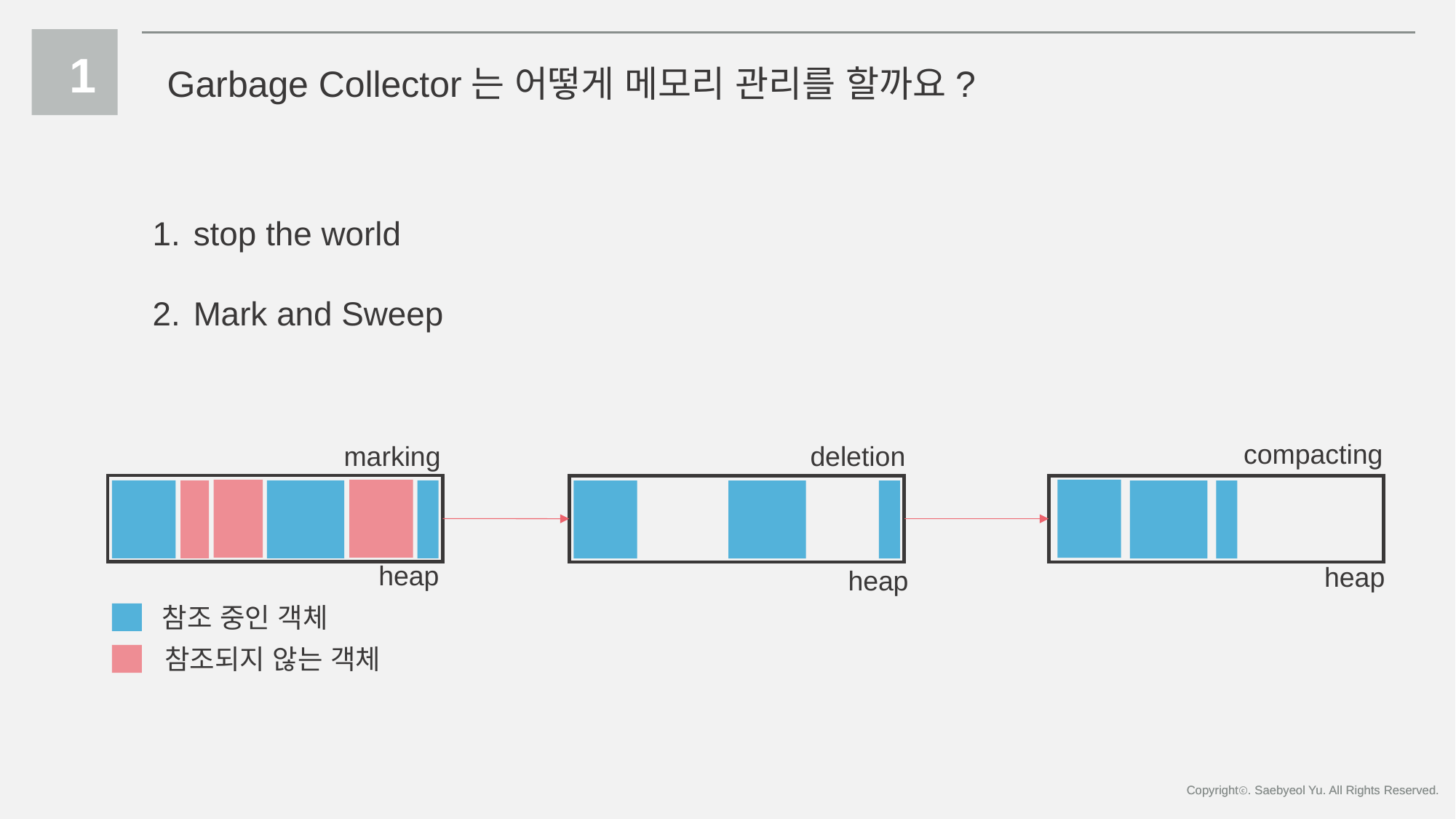

Garbage Collector는 어떻게 메모리 관리를 할까요?
1
stop the world
Mark and Sweep
compacting
marking
deletion

heap
heap
heap
참조 중인 객체

참조되지 않는 객체

Copyrightⓒ. Saebyeol Yu. All Rights Reserved.